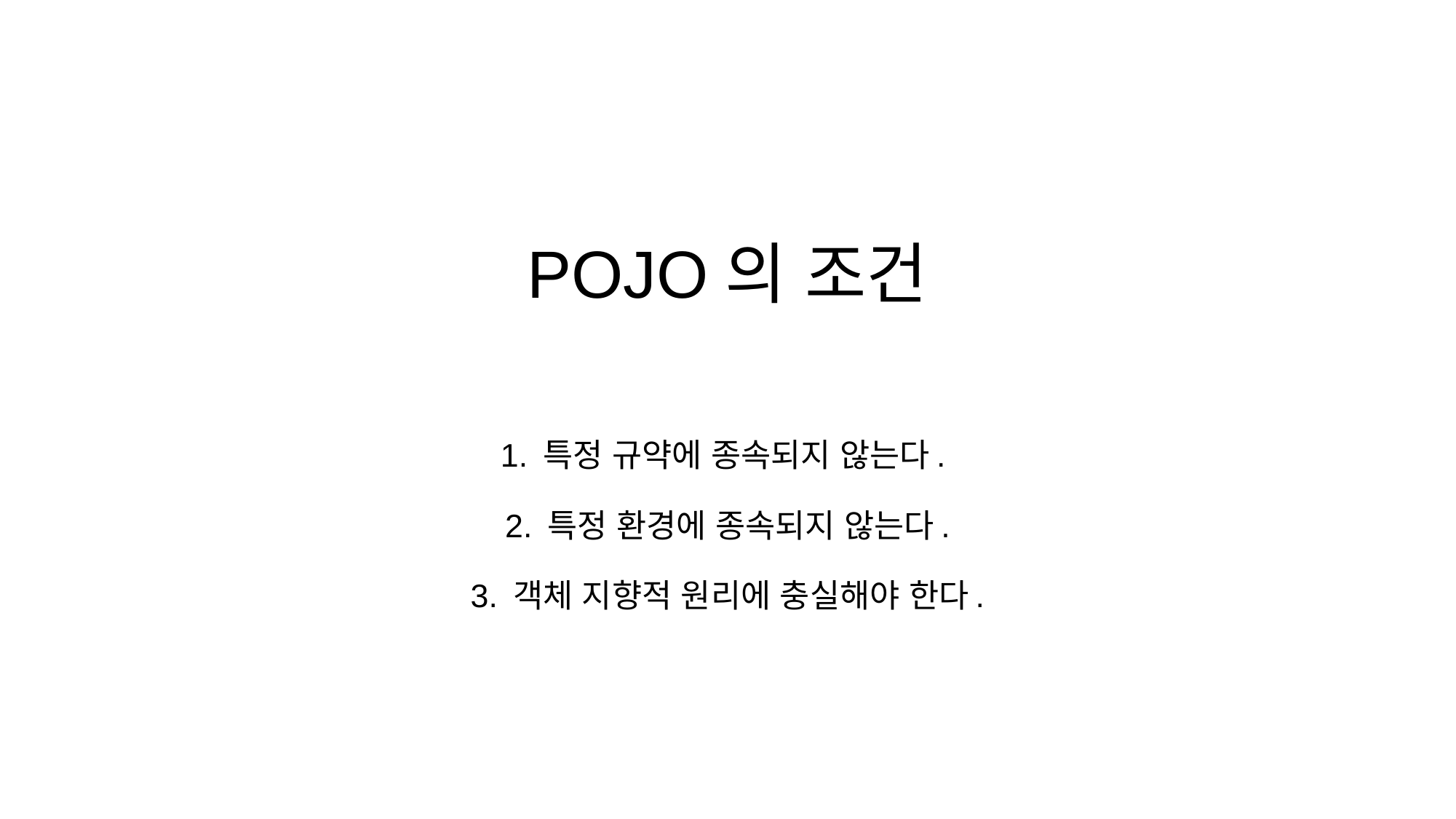

# POJO의 조건
1. 특정 규약에 종속되지 않는다.
2. 특정 환경에 종속되지 않는다.
3. 객체 지향적 원리에 충실해야 한다.